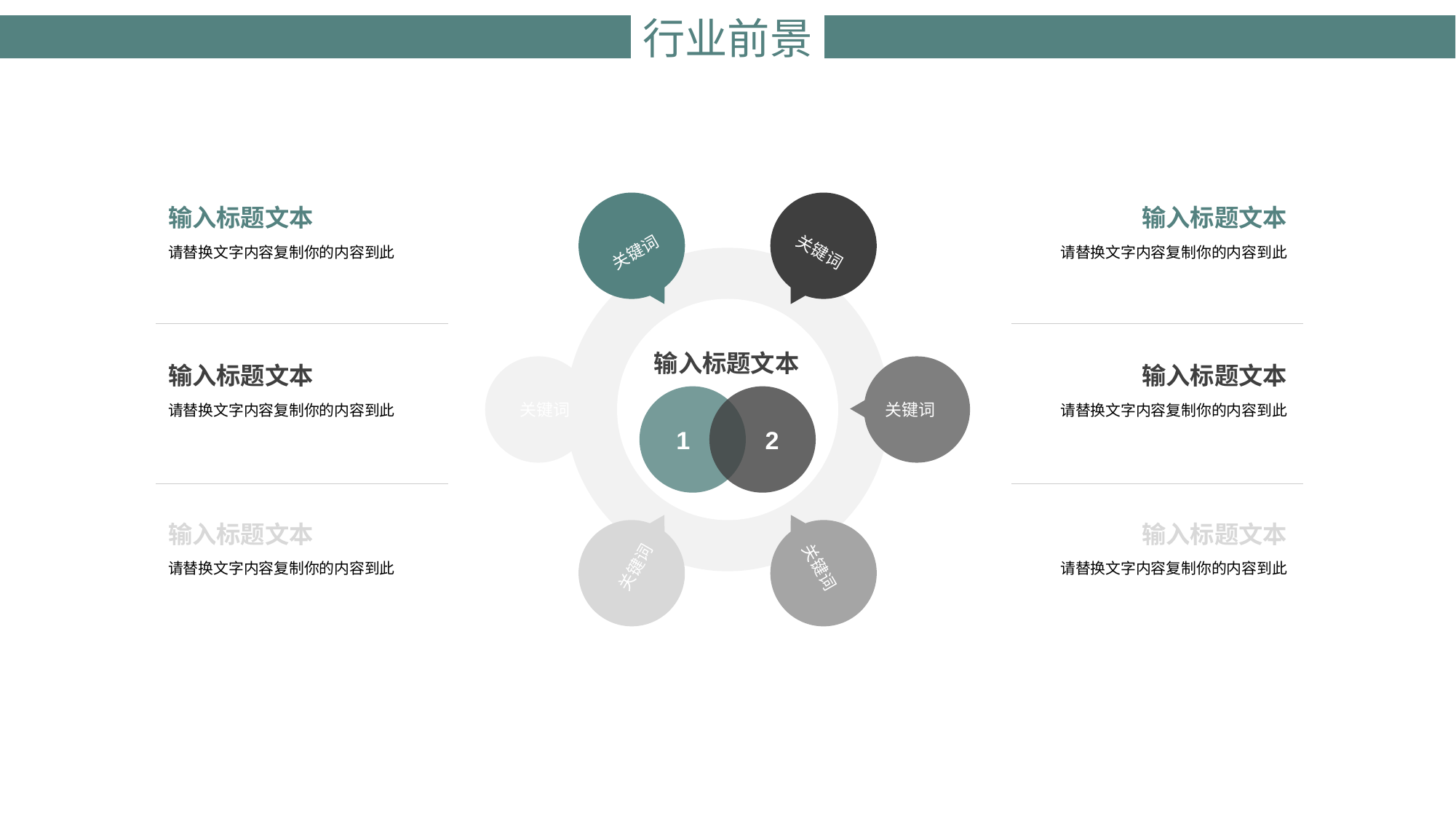

# 行业前景
关键词
关键词

输入标题文本
关键词
关键词

1
2
关键词
关键词
输入标题文本
请替换文字内容复制你的内容到此
输入标题文本
请替换文字内容复制你的内容到此
输入标题文本
请替换文字内容复制你的内容到此
输入标题文本
请替换文字内容复制你的内容到此
输入标题文本
请替换文字内容复制你的内容到此
输入标题文本
请替换文字内容复制你的内容到此